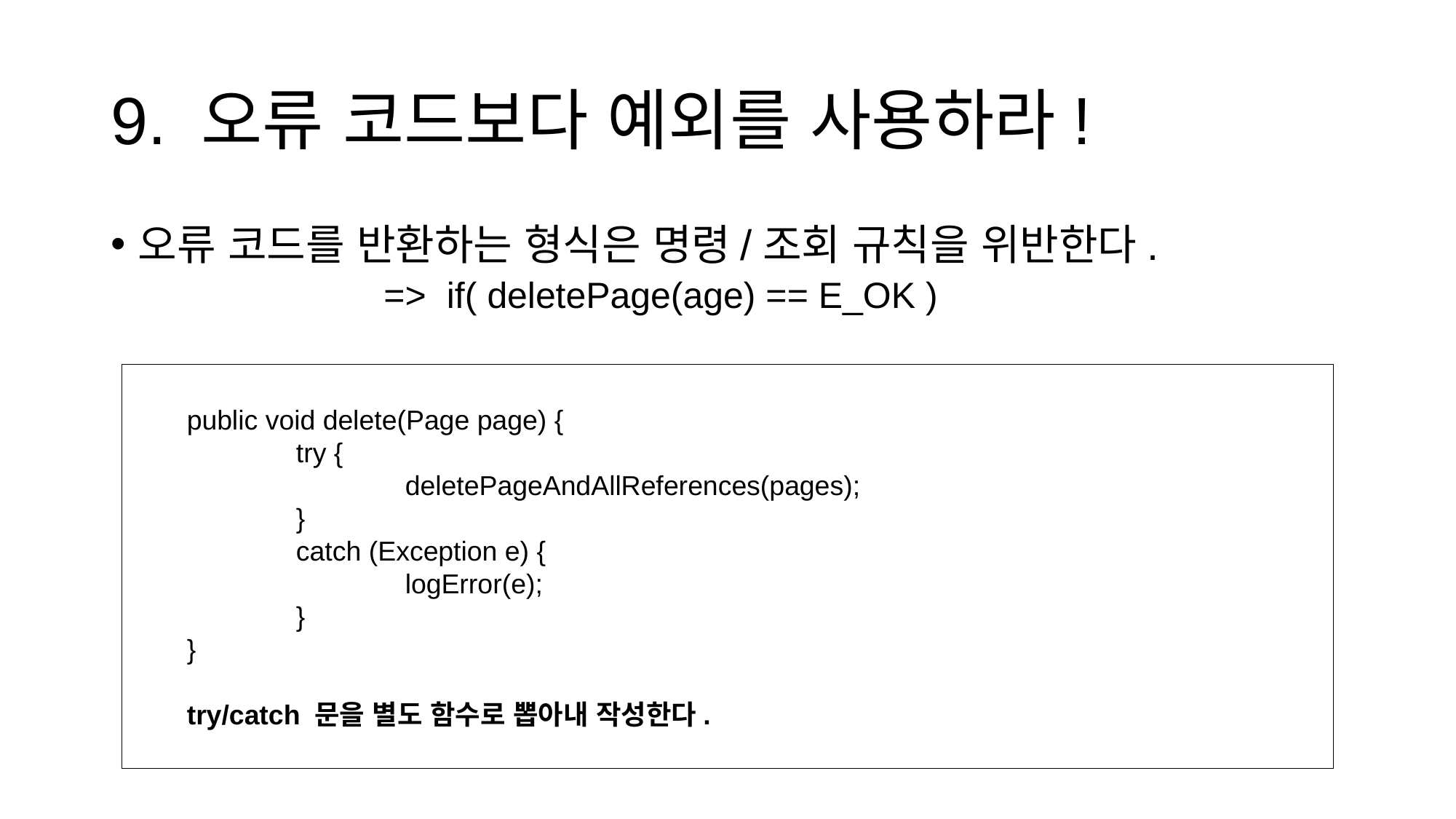

# 9. 오류 코드보다 예외를 사용하라!
오류 코드를 반환하는 형식은 명령/조회 규칙을 위반한다.
		=>  if( deletePage(age) == E_OK )

public void delete(Page page) {
	try {
		deletePageAndAllReferences(pages);
	}
	catch (Exception e) {
		logError(e);
	}
}

try/catch 문을 별도 함수로 뽑아내 작성한다.